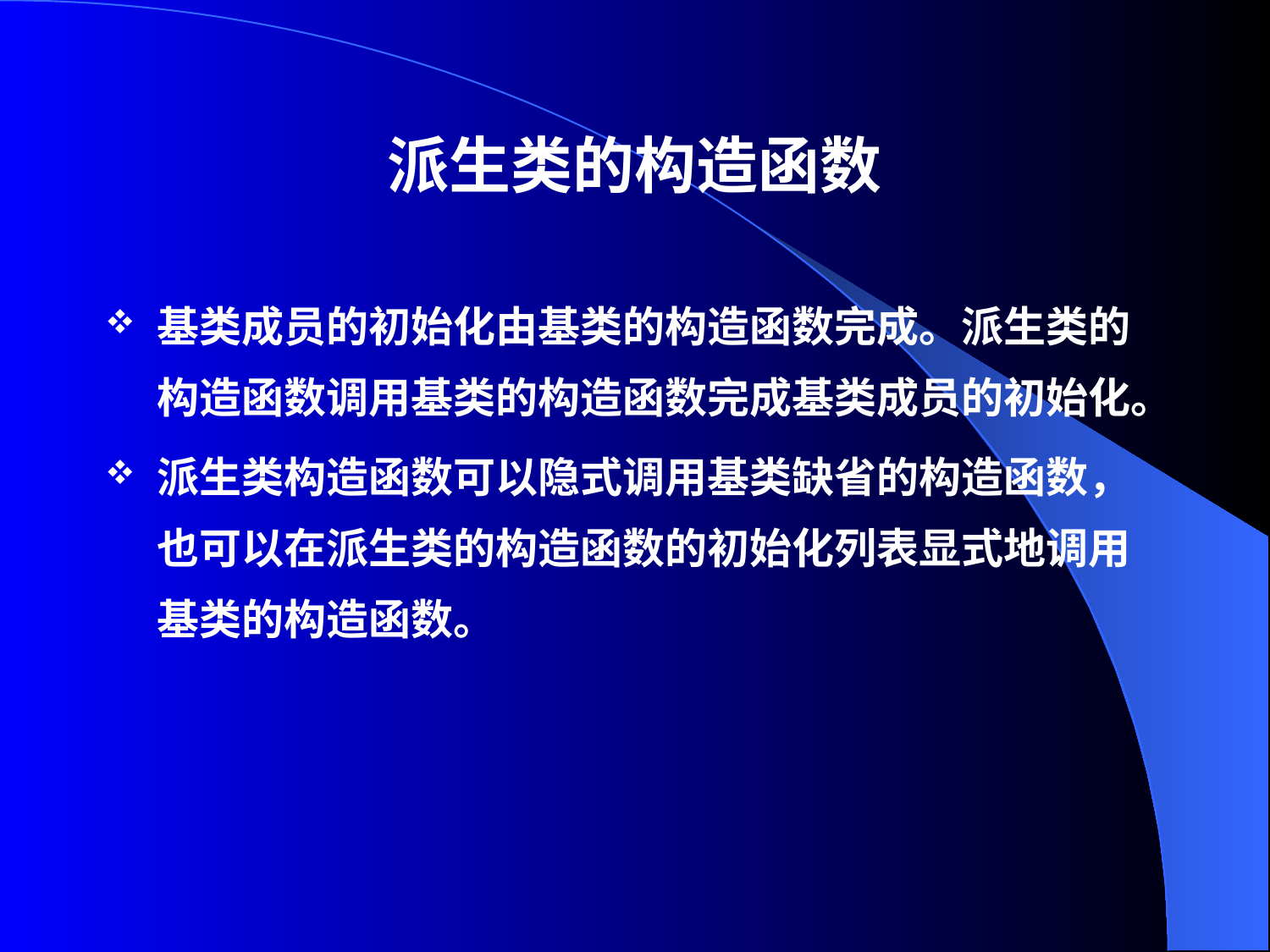

# 派生类的构造函数
基类成员的初始化由基类的构造函数完成。派生类的构造函数调用基类的构造函数完成基类成员的初始化。
派生类构造函数可以隐式调用基类缺省的构造函数，也可以在派生类的构造函数的初始化列表显式地调用基类的构造函数。